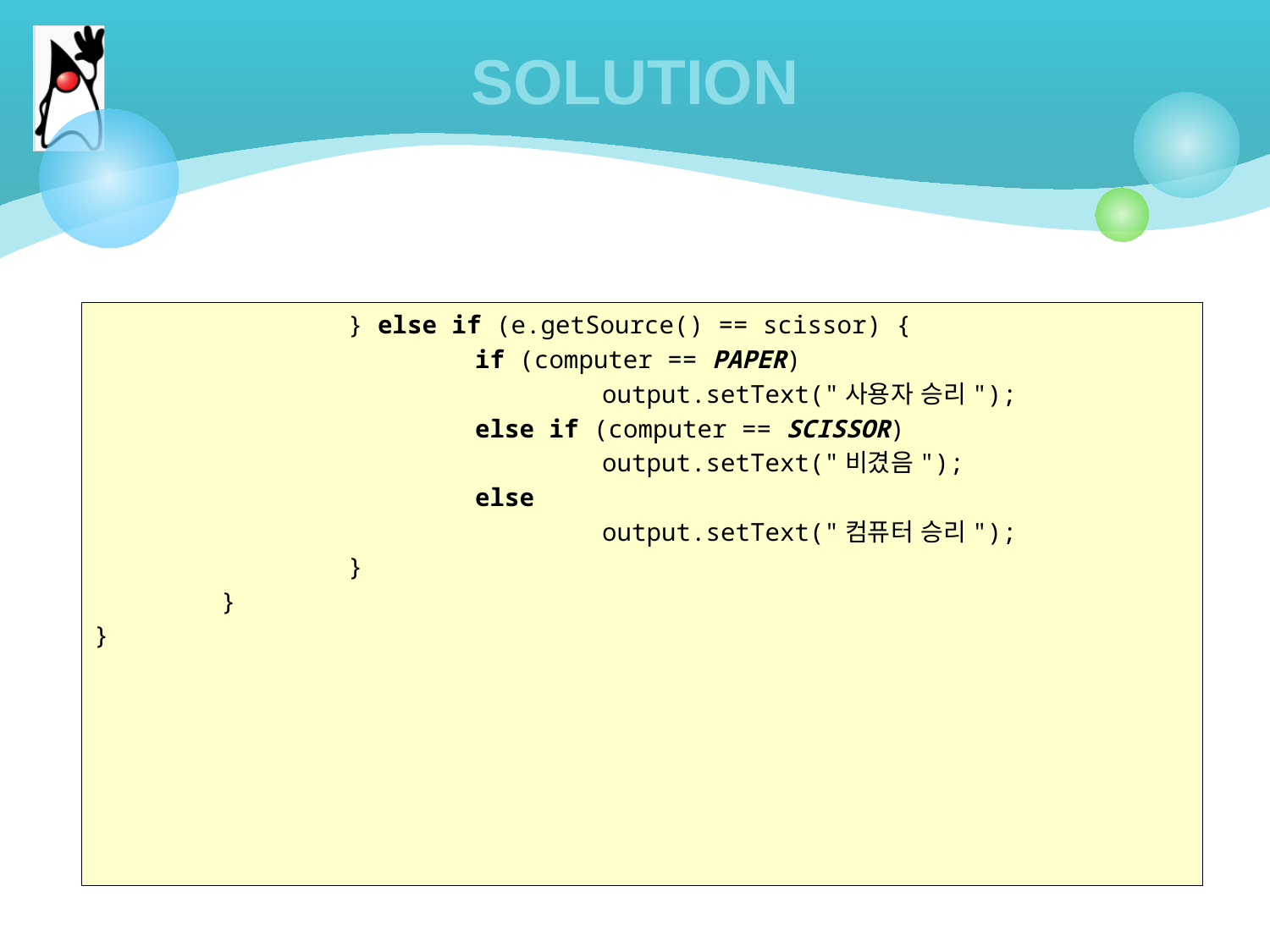

# SOLUTION
		} else if (e.getSource() == scissor) {
			if (computer == PAPER)
				output.setText("사용자 승리");
			else if (computer == SCISSOR)
				output.setText("비겼음");
			else
				output.setText("컴퓨터 승리");
		}
	}
}